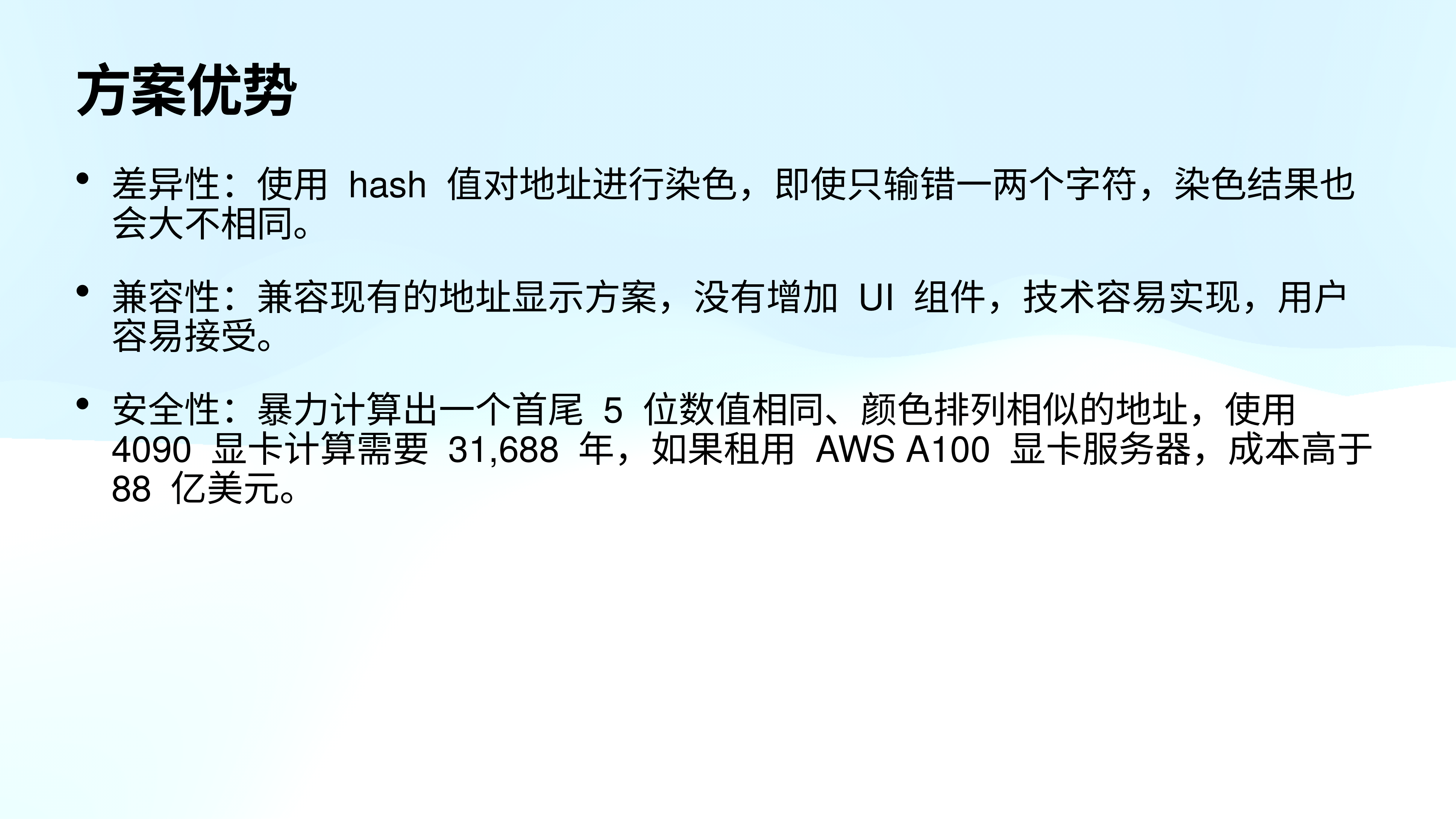

# 方案优势
差异性：使用 hash 值对地址进行染色，即使只输错一两个字符，染色结果也会大不相同。
兼容性：兼容现有的地址显示方案，没有增加 UI 组件，技术容易实现，用户容易接受。
安全性：暴力计算出一个首尾 5 位数值相同、颜色排列相似的地址，使用 4090 显卡计算需要 31,688 年，如果租用 AWS A100 显卡服务器，成本高于 88 亿美元。